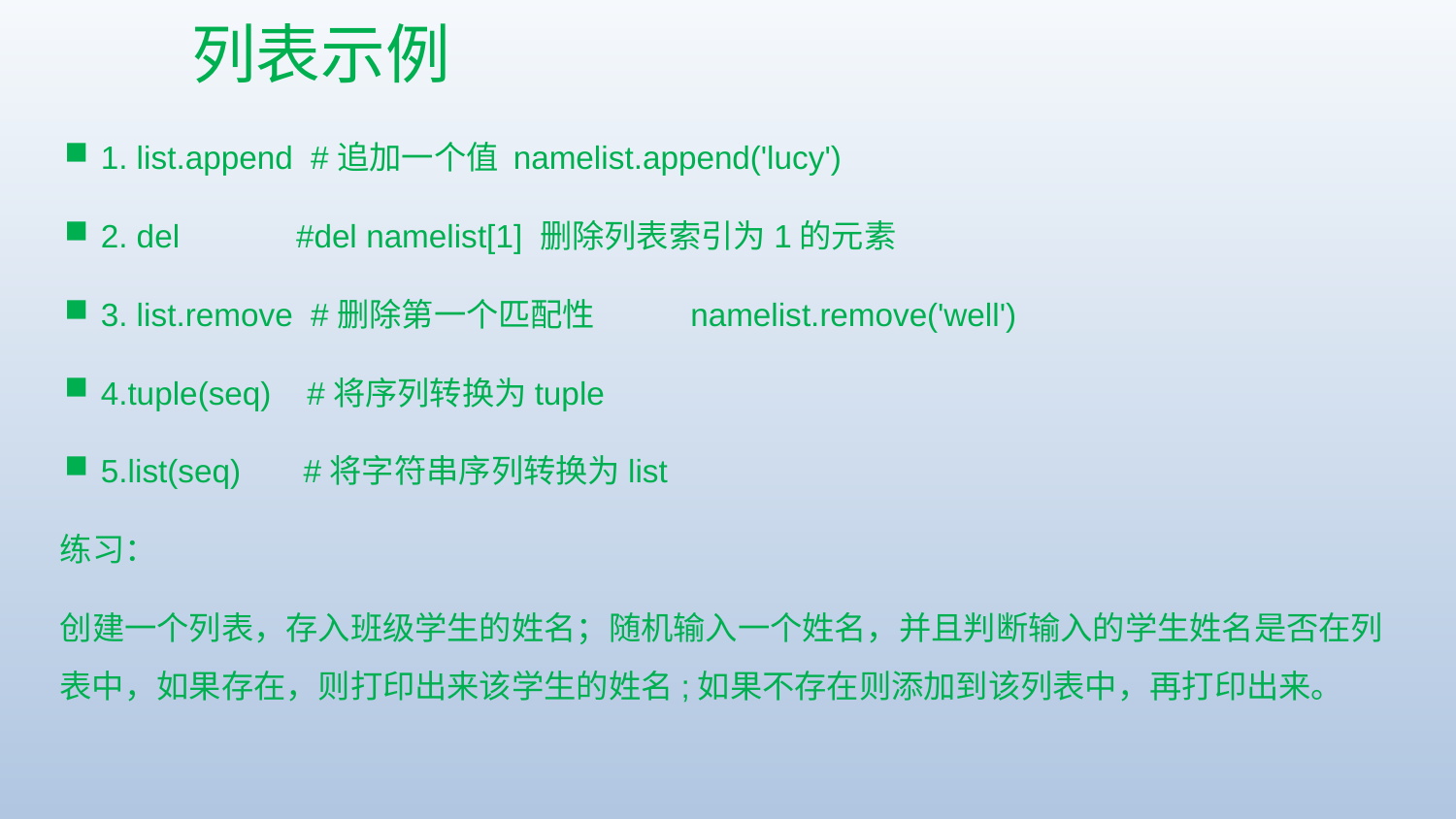

列表示例
1. list.append  #追加一个值 namelist.append('lucy')
2. del             #del namelist[1] 删除列表索引为1的元素
3. list.remove  #删除第一个匹配性            namelist.remove('well')
4.tuple(seq)    #将序列转换为tuple
5.list(seq)       #将字符串序列转换为list
练习：
创建一个列表，存入班级学生的姓名；随机输入一个姓名，并且判断输入的学生姓名是否在列表中，如果存在，则打印出来该学生的姓名;如果不存在则添加到该列表中，再打印出来。